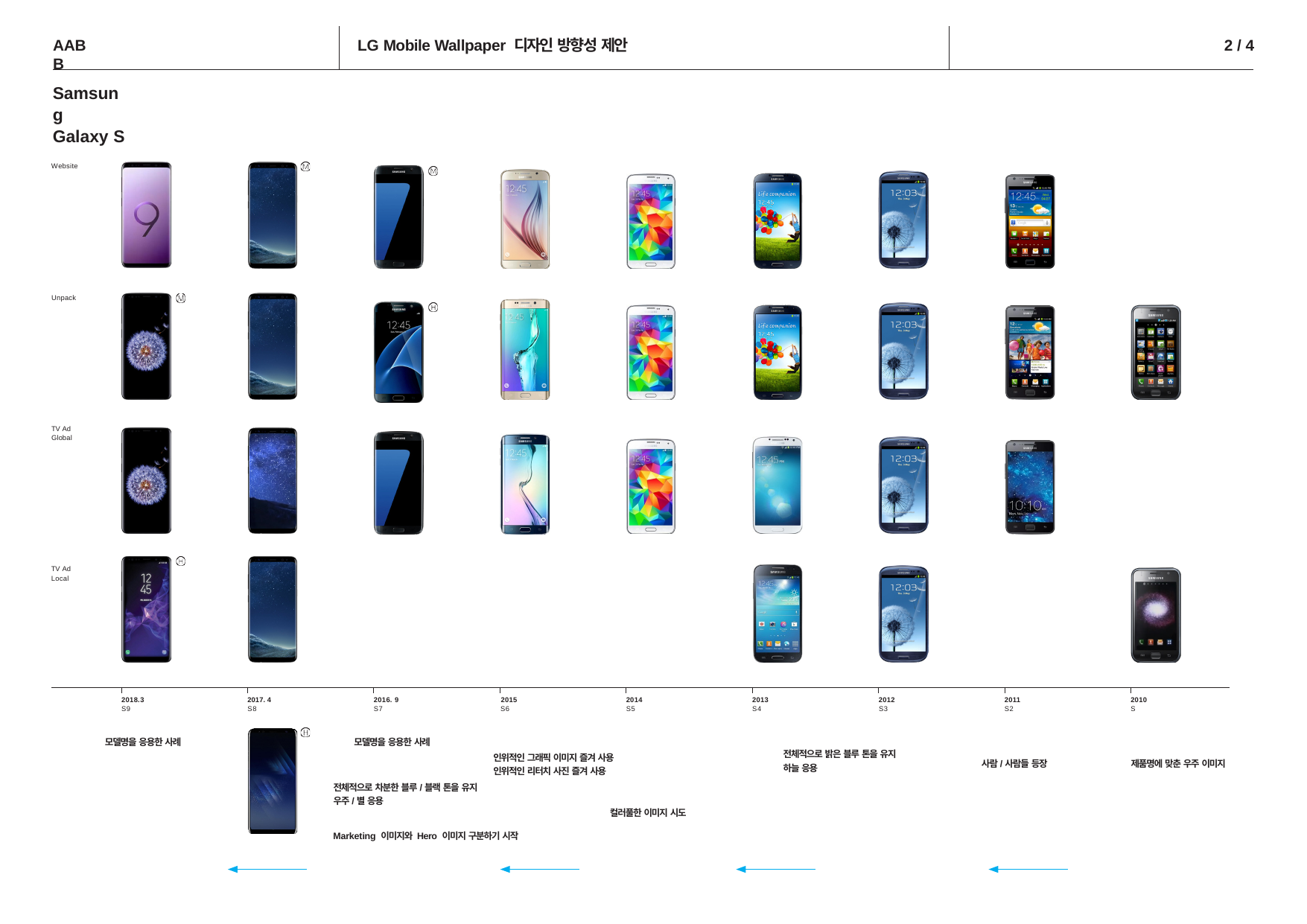

AABB
LG Mobile Wallpaper 디자인 방향성 제안
2 / 4

Samsung  Galaxy S
Website

Unpack

TV Ad
Global

TV Ad
Local

| 2018.3 | 2017. 4 | 2016. 9 | 2015 | 2014 | 2013 | 2012 | 2011 | 2010 |
| --- | --- | --- | --- | --- | --- | --- | --- | --- |
| S9 | S8 | S7 | S6 | S5 | S4 | S3 | S2 | S |

모델명을 응용한 사례
모델명을 응용한 사례
전체적으로 밝은 블루 톤을 유지  하늘 응용
인위적인 그래픽 이미지 즐겨 사용  인위적인 리터치 사진 즐겨 사용
사람/사람들 등장
제품명에 맞춘 우주 이미지
전체적으로 차분한 블루/블랙 톤을 유지  우주/별 응용
컬러풀한 이미지 시도
Marketing 이미지와 Hero 이미지 구분하기 시작